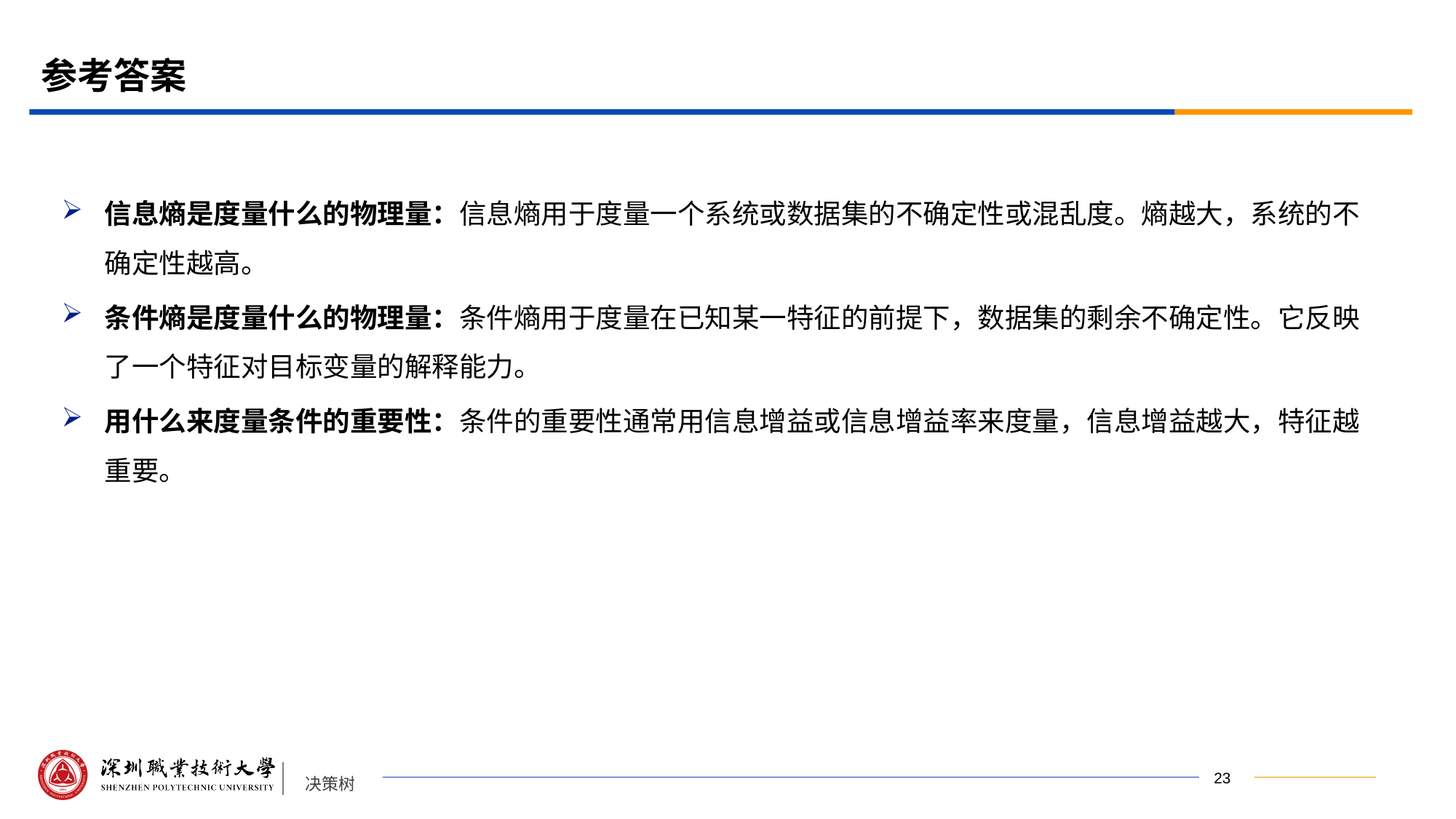

# 参考答案
信息熵是度量什么的物理量：信息熵用于度量一个系统或数据集的不确定性或混乱度。熵越大，系统的不确定性越高。
条件熵是度量什么的物理量：条件熵用于度量在已知某一特征的前提下，数据集的剩余不确定性。它反映了一个特征对目标变量的解释能力。
用什么来度量条件的重要性：条件的重要性通常用信息增益或信息增益率来度量，信息增益越大，特征越重要。